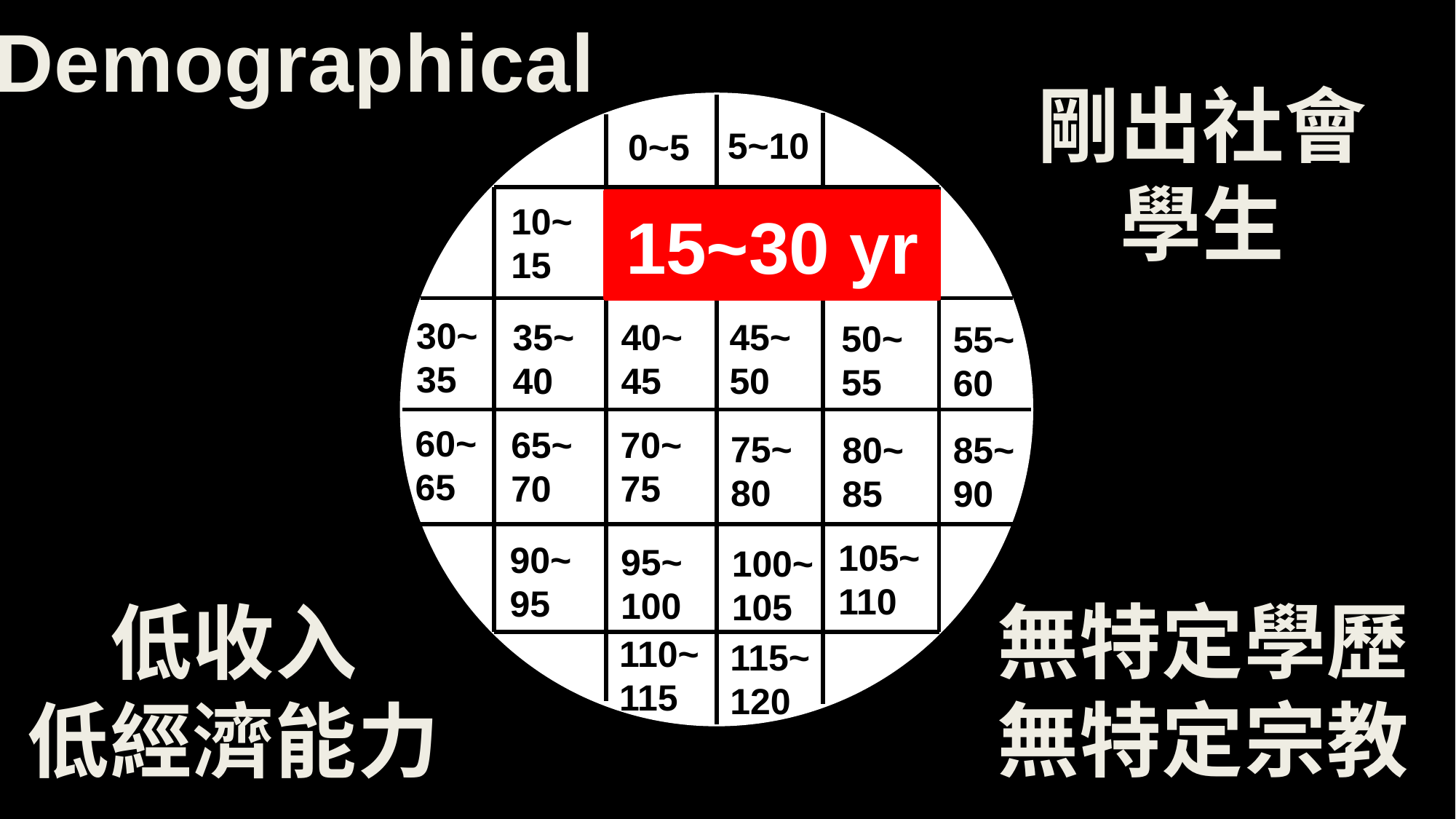

Demographical
剛出社會
學生

5~10
0~5
15~30 yr
10~15
30~35
35~40
40~45
45~50
50~55
55~60

60~65
65~70
70~75
75~80
80~85
85~90
105~110
90~95
95~100
100~105
無特定學歷
無特定宗教
低收入
低經濟能力
110~115
115~120